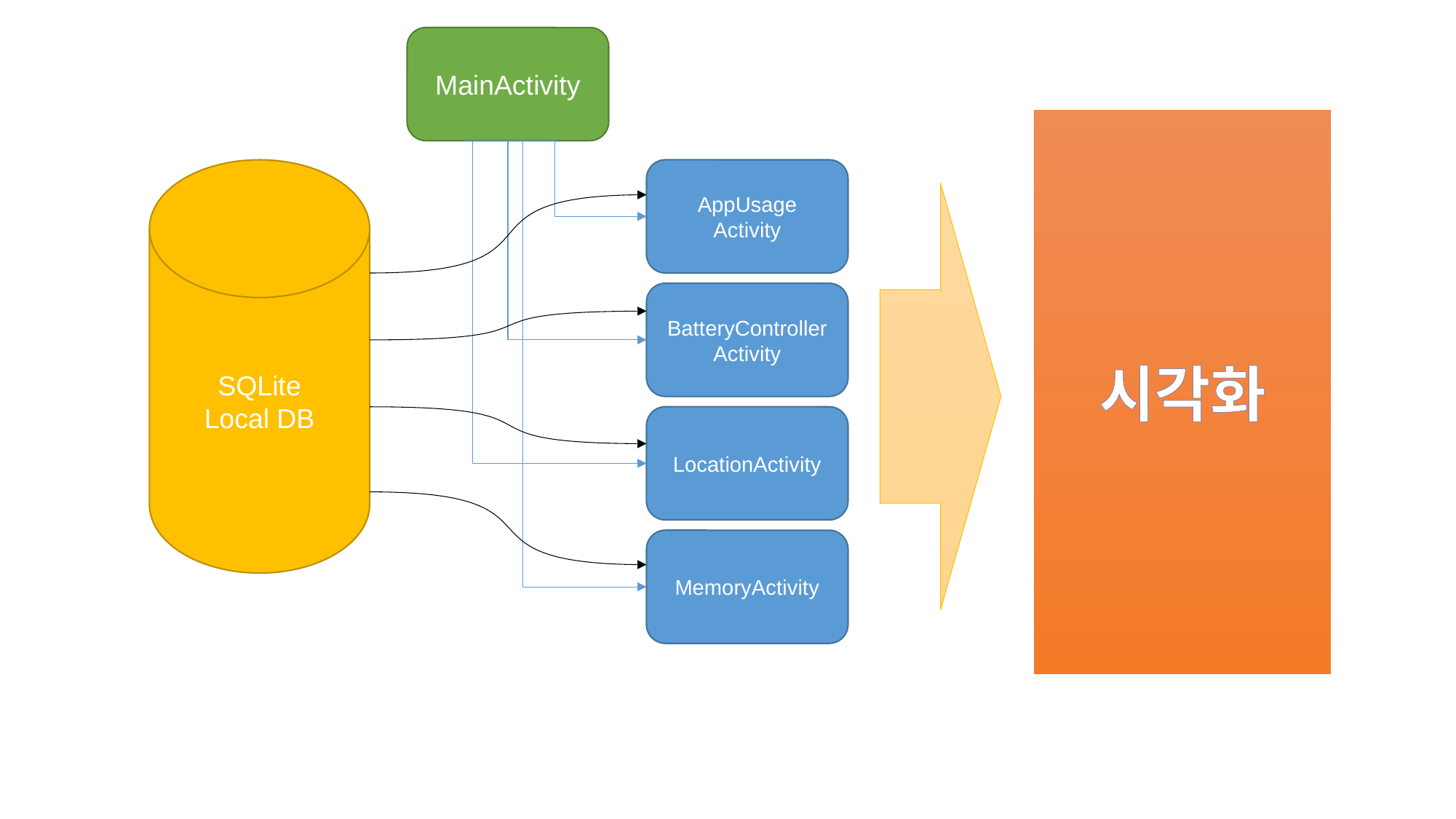

MainActivity
시각화
SQLite
Local DB
AppUsage
Activity

BatteryControllerActivity
LocationActivity
MemoryActivity